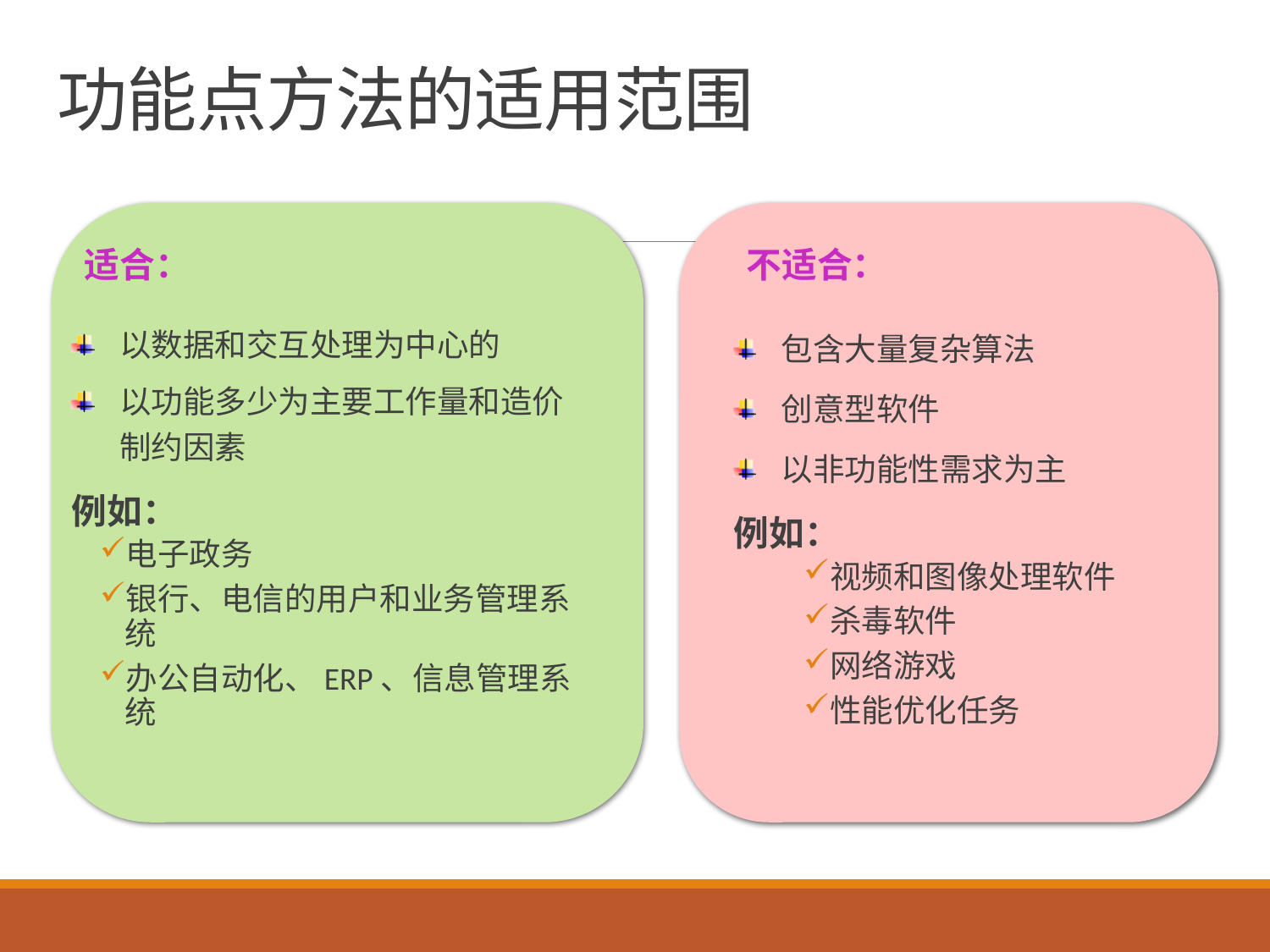

# 功能点方法的适用范围

适合：
不适合：
以数据和交互处理为中心的
以功能多少为主要工作量和造价制约因素
例如：
电子政务
银行、电信的用户和业务管理系统
办公自动化、ERP、信息管理系统
包含大量复杂算法
创意型软件
以非功能性需求为主
例如：
视频和图像处理软件
杀毒软件
网络游戏
性能优化任务